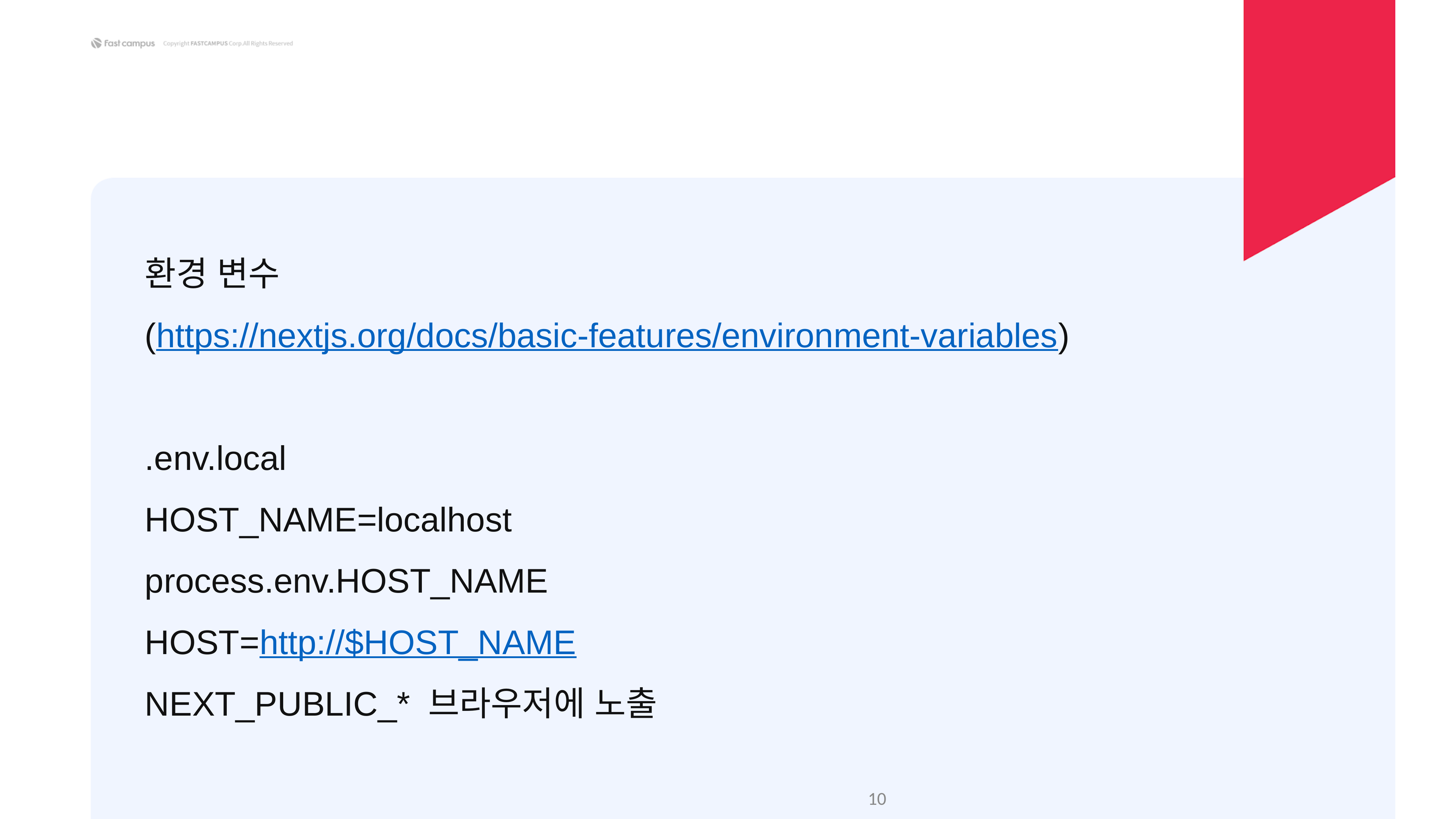

환경 변수
(https://nextjs.org/docs/basic-features/environment-variables)

.env.local
HOST_NAME=localhost
process.env.HOST_NAME
HOST=http://$HOST_NAME
NEXT_PUBLIC_* 브라우저에 노출
10